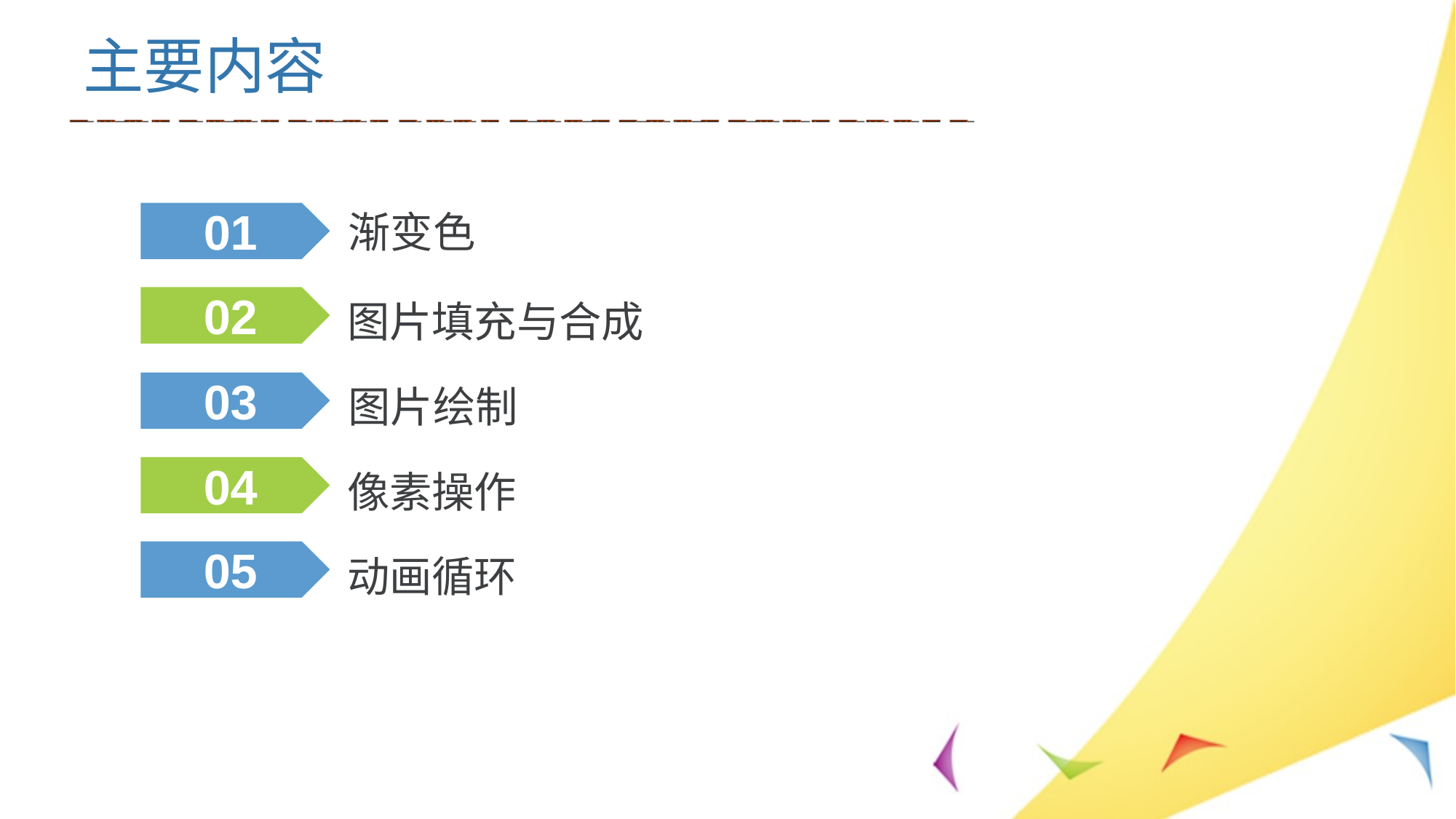

主要内容

渐变色

01
02
图片填充与合成
图片绘制
03
04
像素操作
05
动画循环